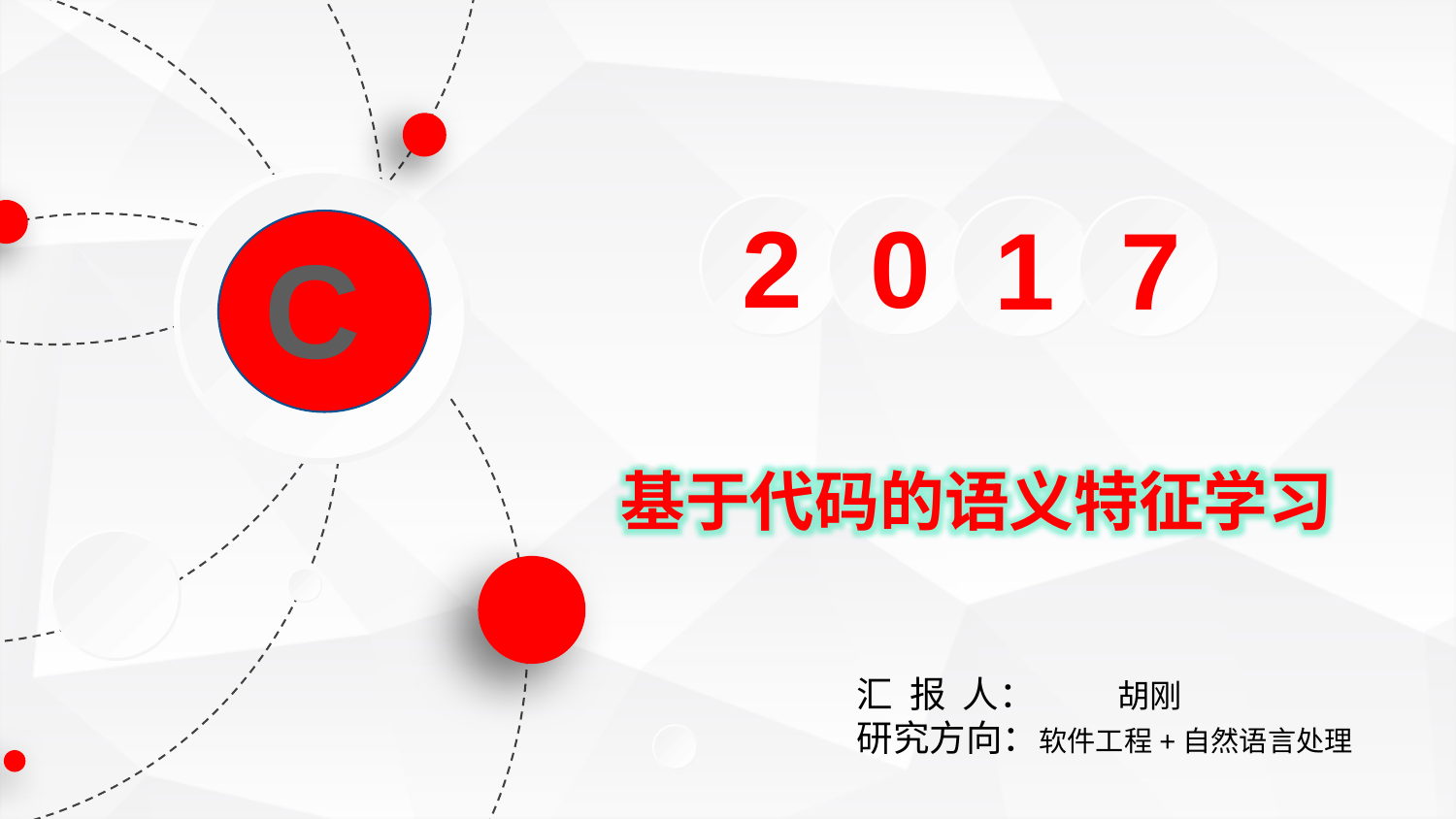

2

0

1

7

C

基于代码的语义特征学习

汇  报  人：          胡刚
研究方向：软件工程+自然语言处理